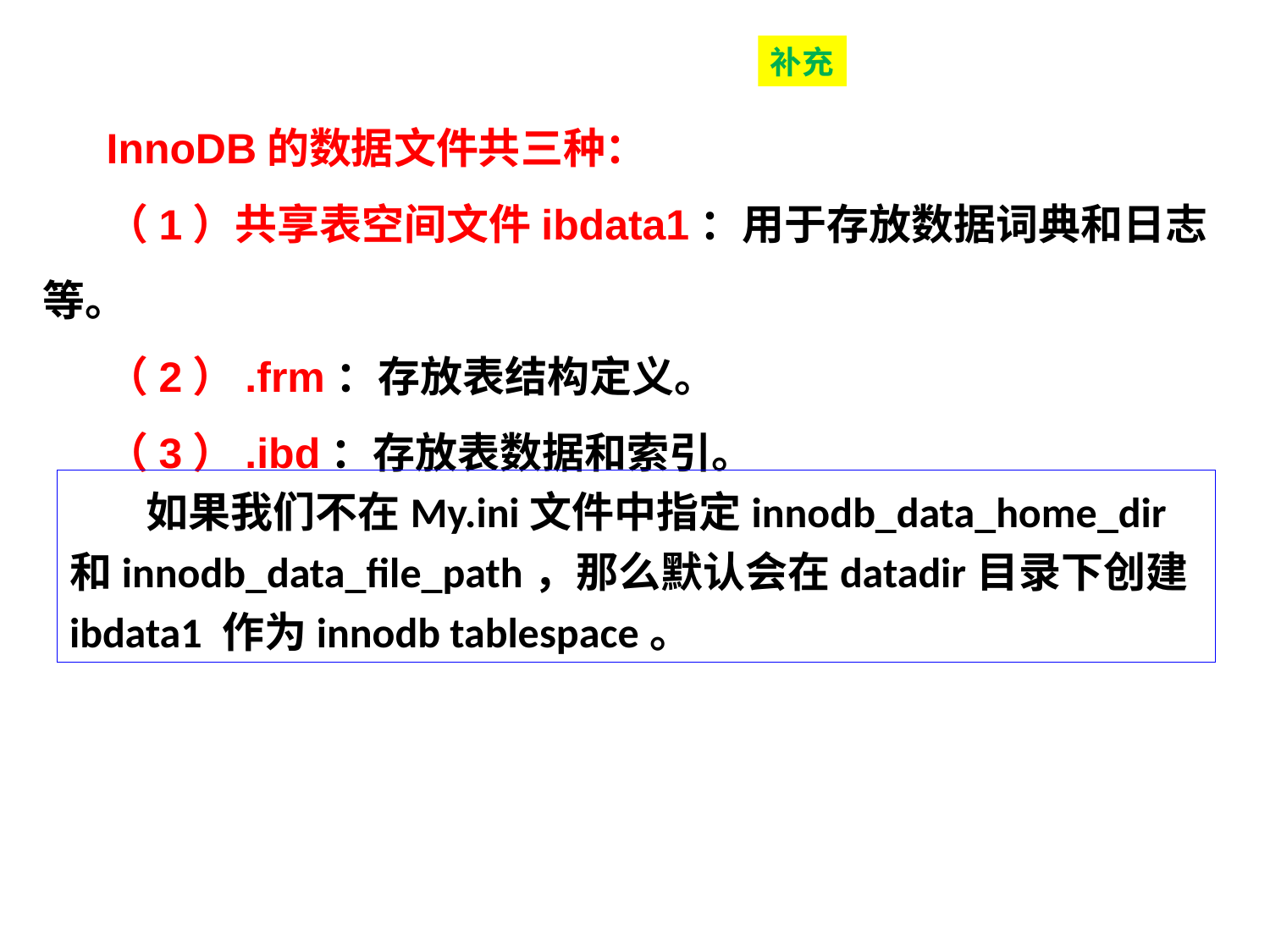

补充
InnoDB的数据文件共三种：
（1）共享表空间文件ibdata1：用于存放数据词典和日志等。
（2）.frm：存放表结构定义。
（3）.ibd：存放表数据和索引。
       如果我们不在My.ini文件中指定innodb_data_home_dir和innodb_data_file_path，那么默认会在datadir目录下创建ibdata1 作为innodb tablespace。